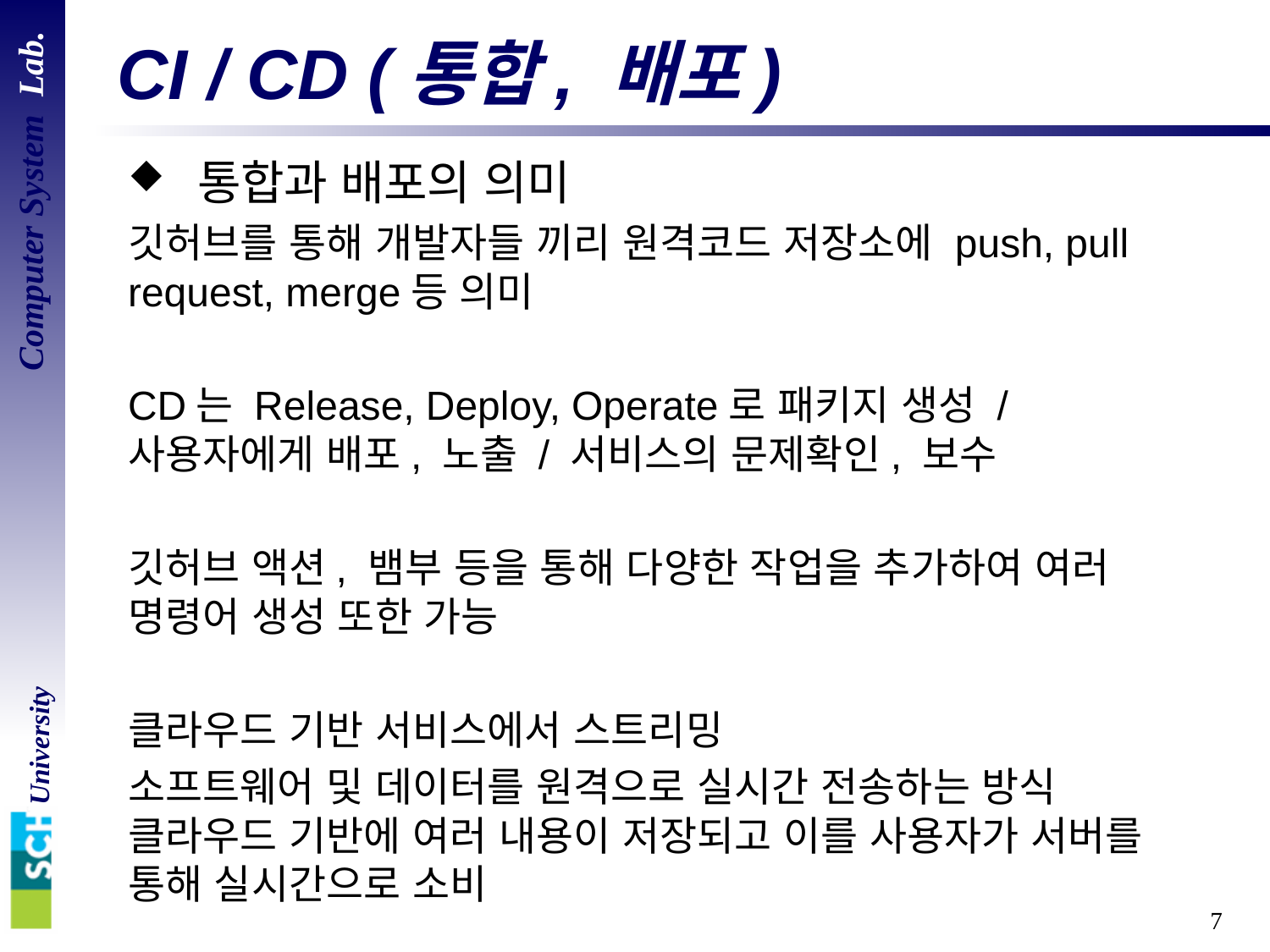

# CI / CD (통합, 배포)
 통합과 배포의 의미
깃허브를 통해 개발자들 끼리 원격코드 저장소에 push, pull request, merge등 의미

CD는 Release, Deploy, Operate로 패키지 생성 / 사용자에게 배포, 노출 / 서비스의 문제확인, 보수

깃허브 액션, 뱀부 등을 통해 다양한 작업을 추가하여 여러 명령어 생성 또한 가능

클라우드 기반 서비스에서 스트리밍
소프트웨어 및 데이터를 원격으로 실시간 전송하는 방식 클라우드 기반에 여러 내용이 저장되고 이를 사용자가 서버를 통해 실시간으로 소비